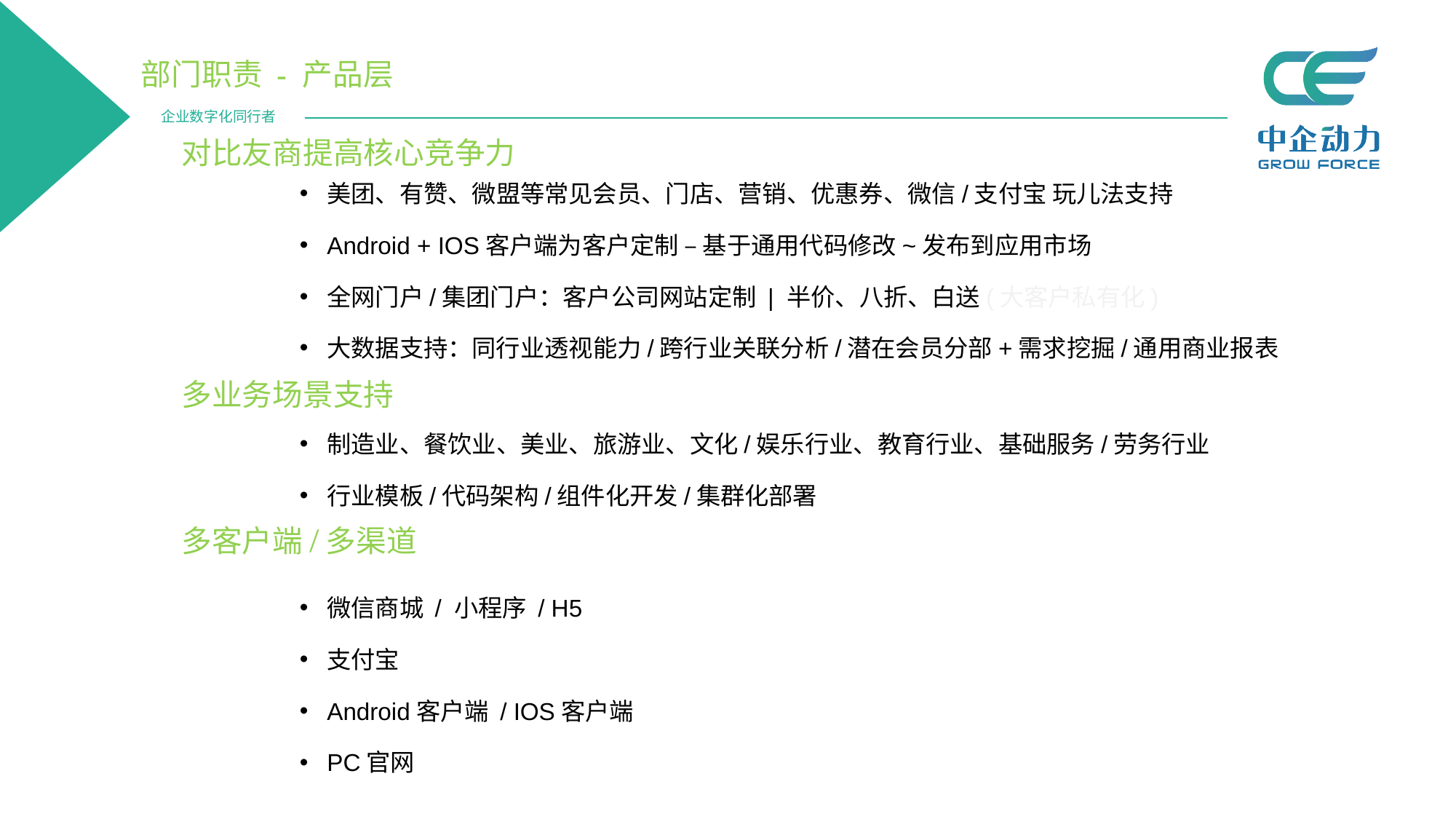

部门职责 - 产品层

对比友商提高核心竞争力
美团、有赞、微盟等常见会员、门店、营销、优惠券、微信/支付宝 玩儿法支持
Android + IOS客户端为客户定制 – 基于通用代码修改~发布到应用市场
全网门户/集团门户：客户公司网站定制 | 半价、八折、白送(大客户私有化)
大数据支持：同行业透视能力/跨行业关联分析/潜在会员分部+需求挖掘/通用商业报表

多业务场景支持
制造业、餐饮业、美业、旅游业、文化/娱乐行业、教育行业、基础服务/劳务行业
行业模板/代码架构/组件化开发/集群化部署
多客户端/多渠道
微信商城 / 小程序 / H5
支付宝
Android客户端 / IOS客户端
PC官网